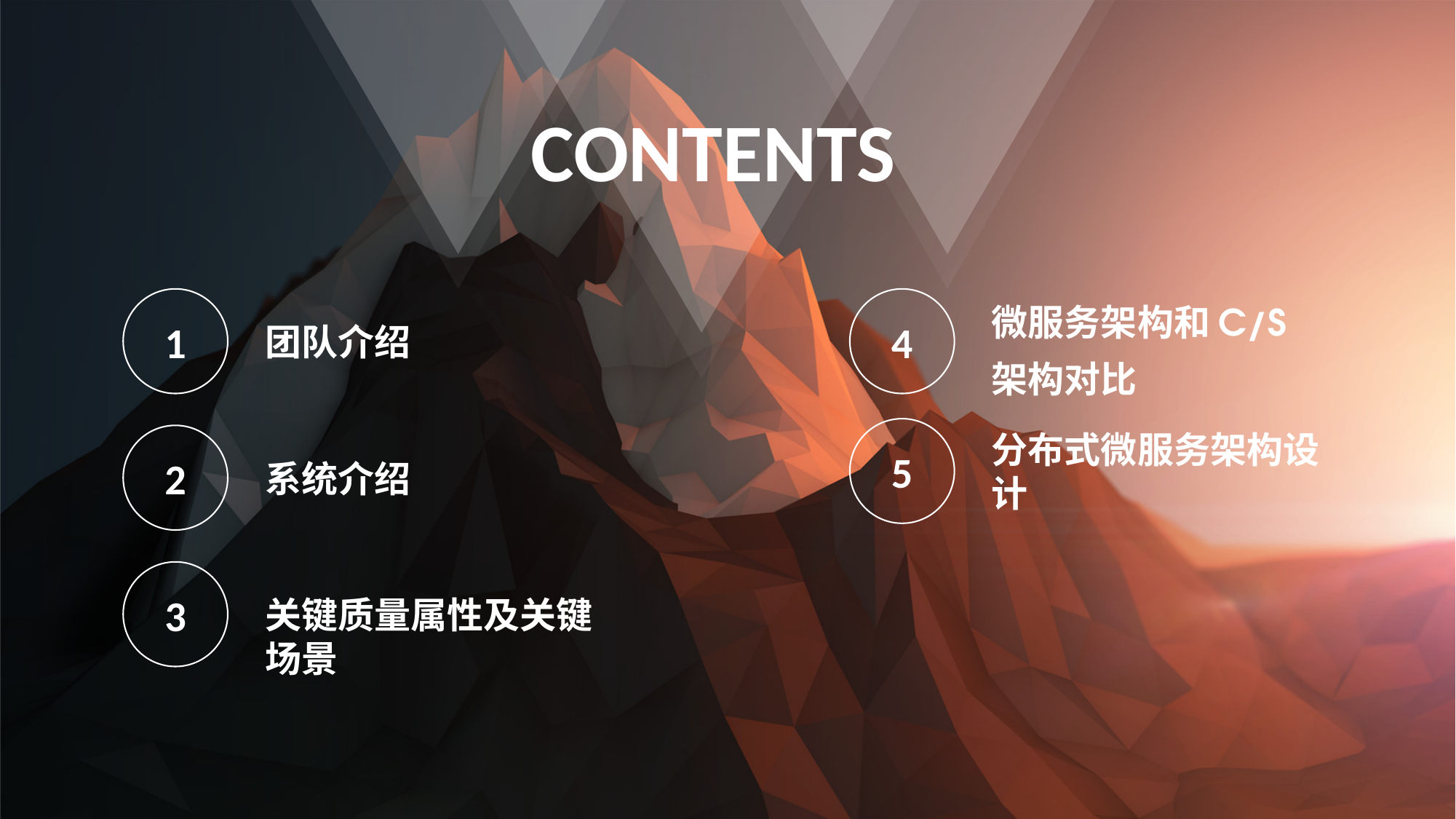

CONTENTS
微服务架构和C/S架构对比
4
1
团队介绍
5
分布式微服务架构设计
2

系统介绍
3
关键质量属性及关键场景